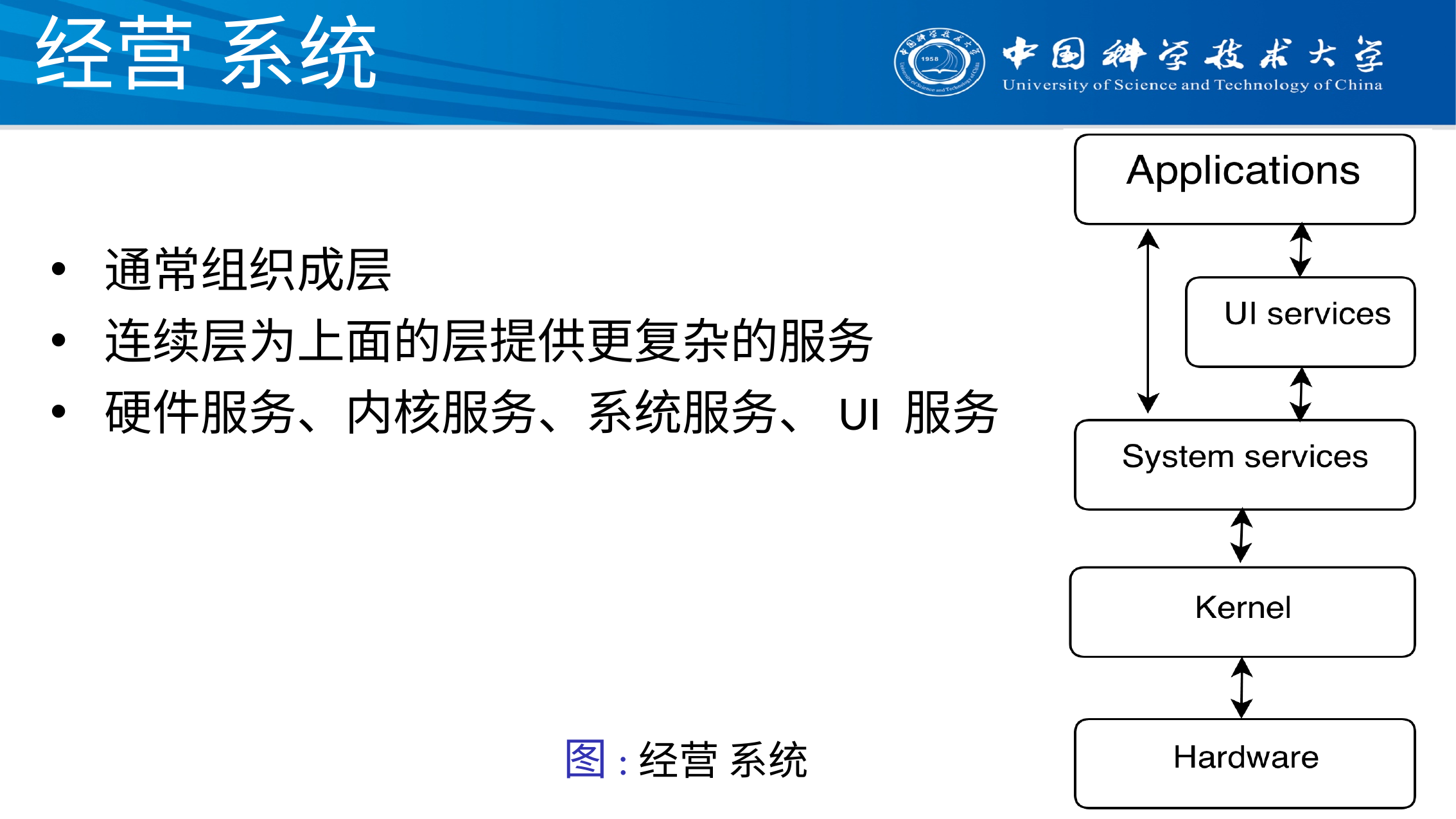

# 经营 系统
通常组织成层
连续层为上面的层提供更复杂的服务
硬件服务、内核服务、系统服务、UI 服务

图:经营 系统